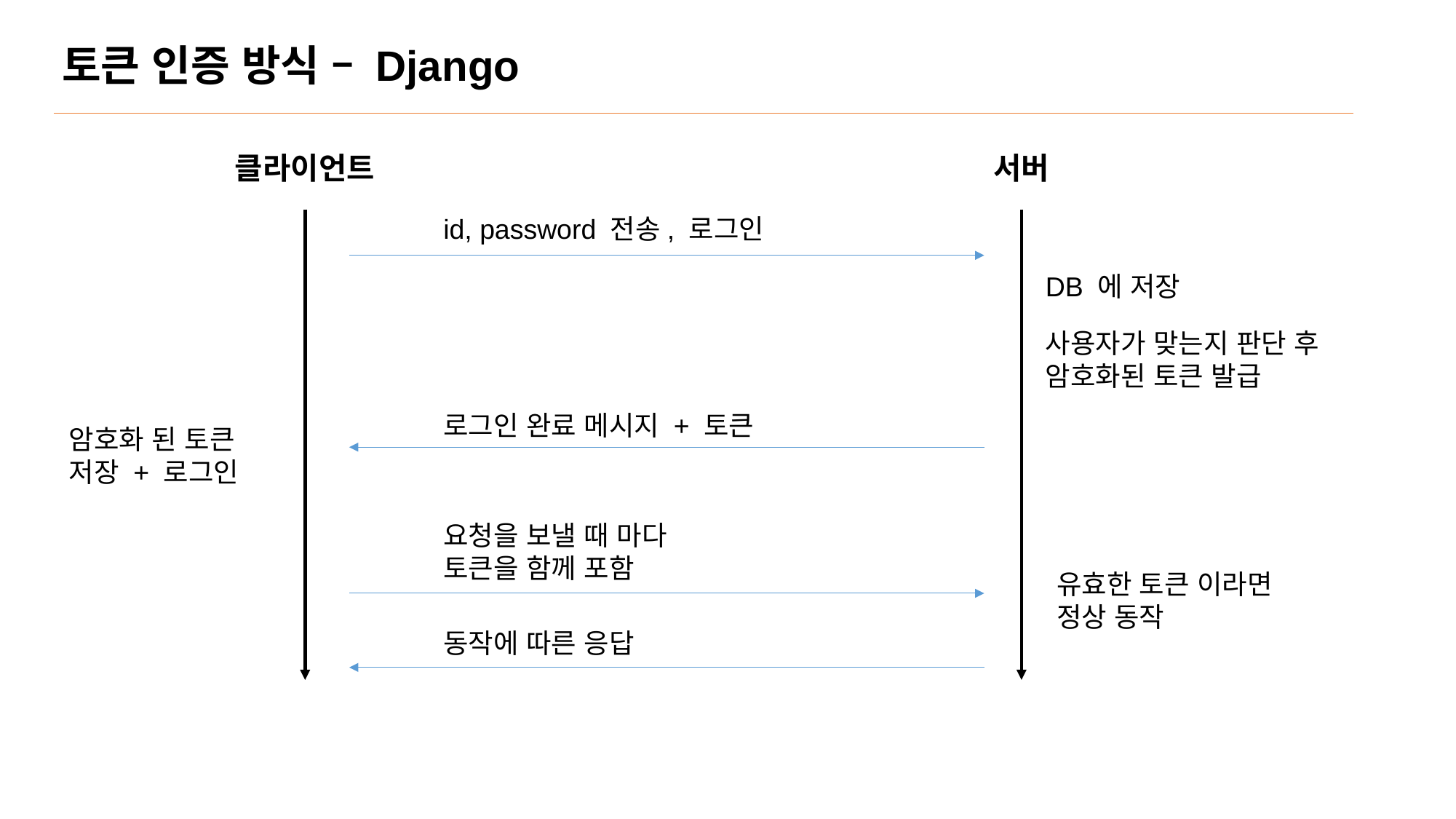

토큰 인증 방식 – Django
클라이언트
서버
id, password 전송, 로그인
DB 에 저장
사용자가 맞는지 판단 후
암호화된 토큰 발급
로그인 완료 메시지 + 토큰
암호화 된 토큰 저장 + 로그인
요청을 보낼 때 마다 토큰을 함께 포함
유효한 토큰 이라면
정상 동작
동작에 따른 응답